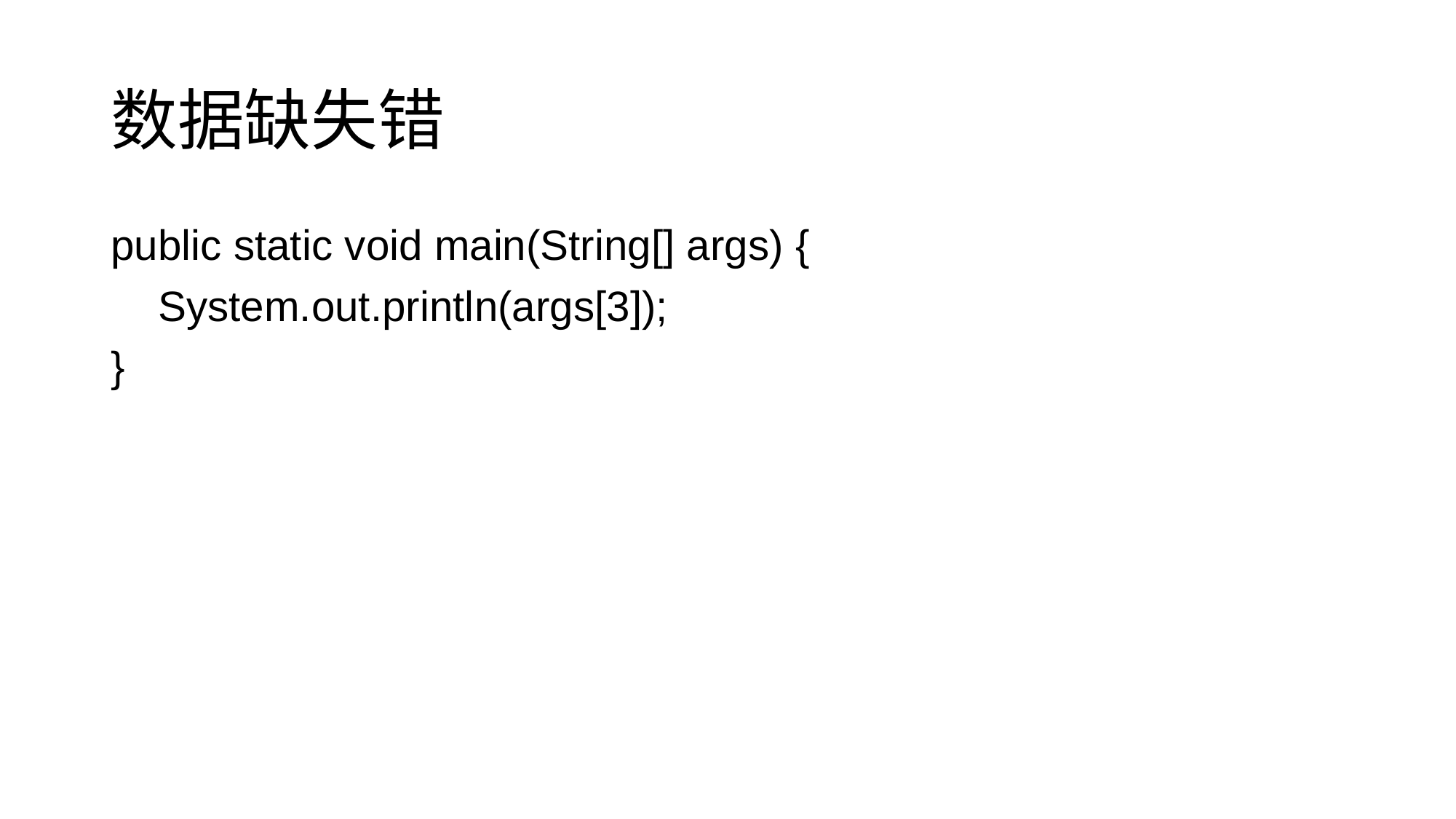

# 数据缺失错
public static void main(String[] args) {
    System.out.println(args[3]);
}